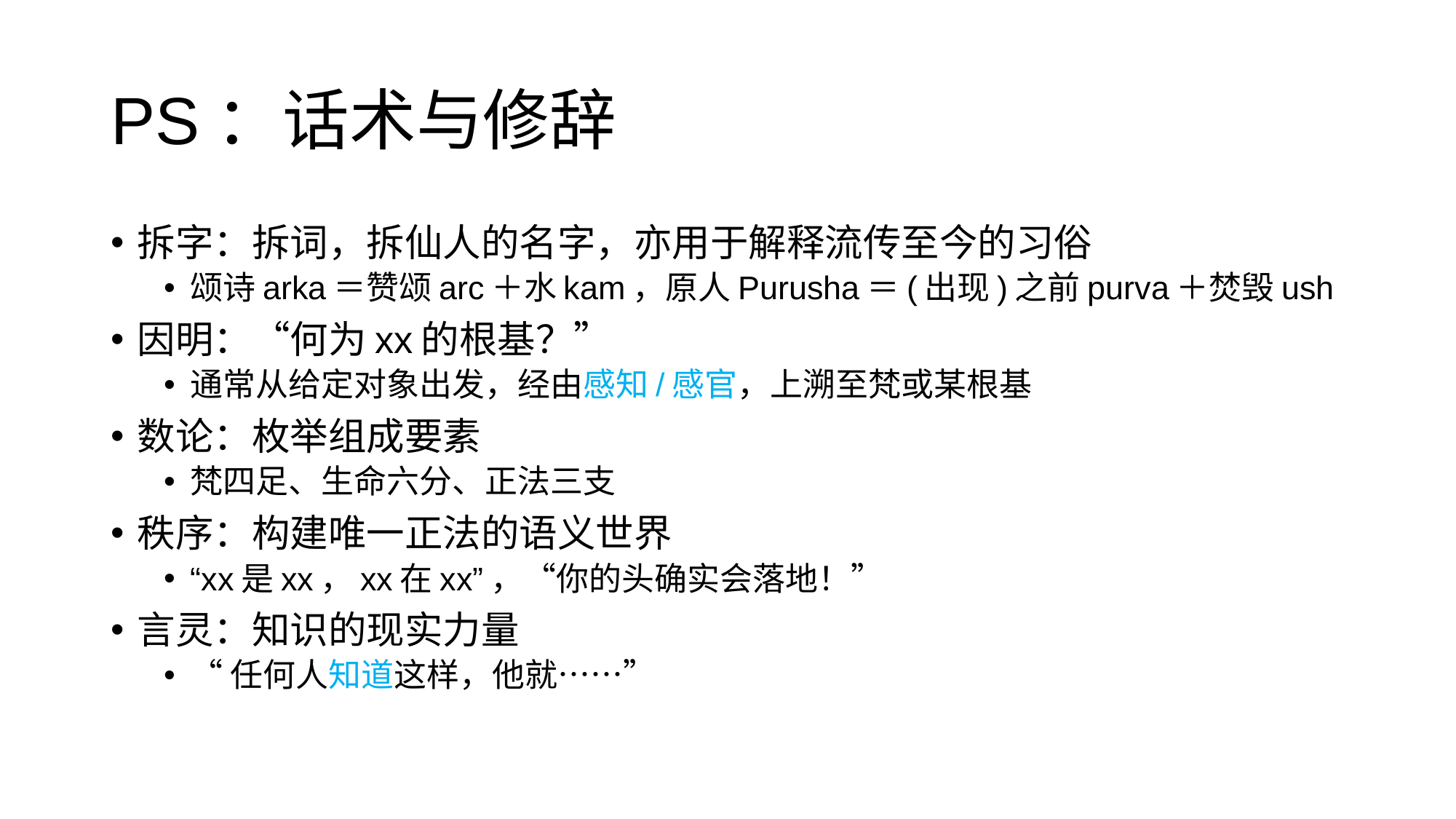

# PS：话术与修辞
拆字：拆词，拆仙人的名字，亦用于解释流传至今的习俗
颂诗arka＝赞颂arc＋水kam，原人Purusha＝(出现)之前purva＋焚毁ush
因明：“何为xx的根基？”
通常从给定对象出发，经由感知/感官，上溯至梵或某根基
数论：枚举组成要素
梵四足、生命六分、正法三支
秩序：构建唯一正法的语义世界
“xx是xx，xx在xx”，“你的头确实会落地！”
言灵：知识的现实力量
“任何人知道这样，他就……”